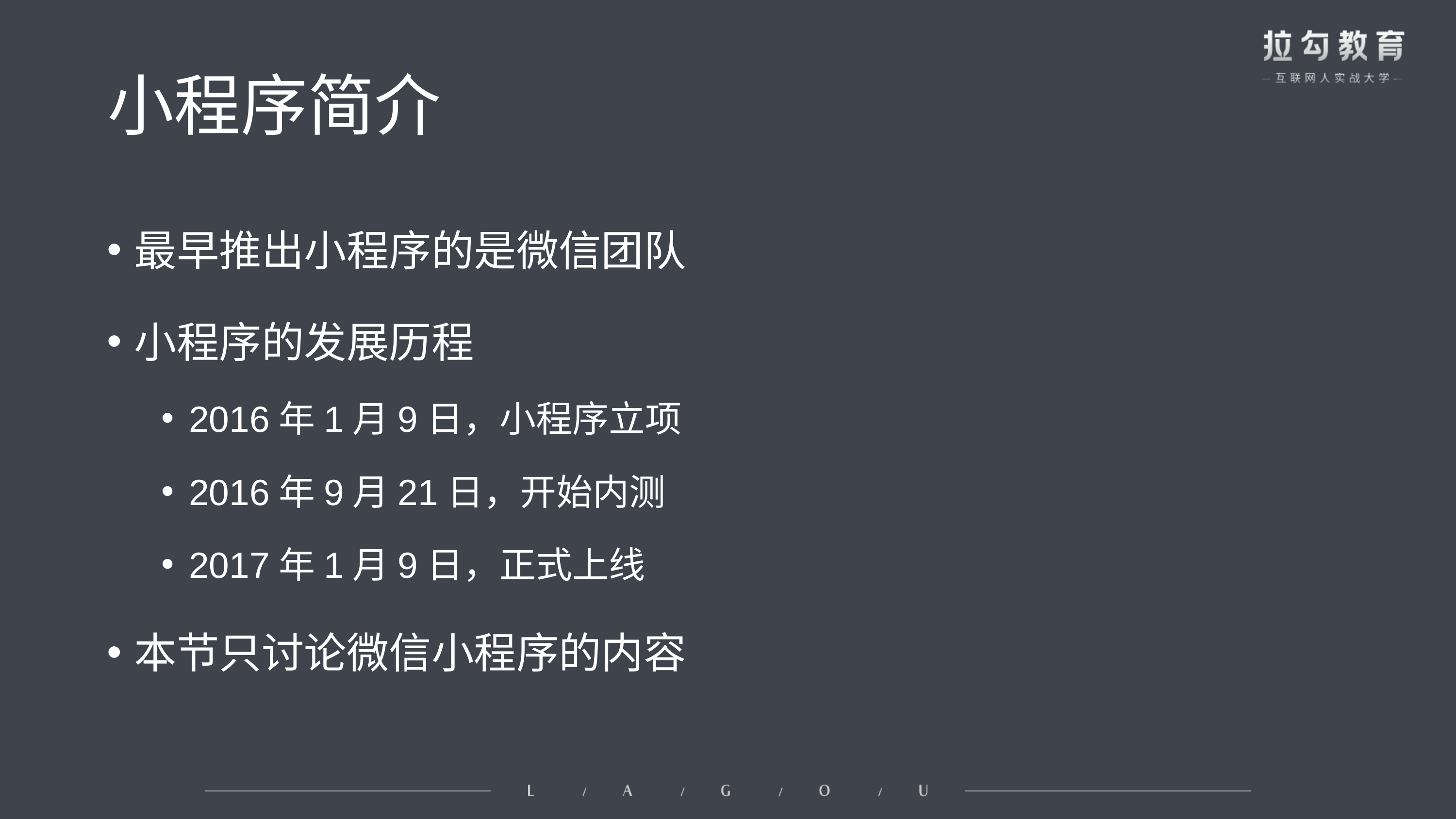

# 小程序简介
最早推出小程序的是微信团队
小程序的发展历程
2016年1月9日，小程序立项
2016年9月21日，开始内测
2017年1月9日，正式上线
本节只讨论微信小程序的内容